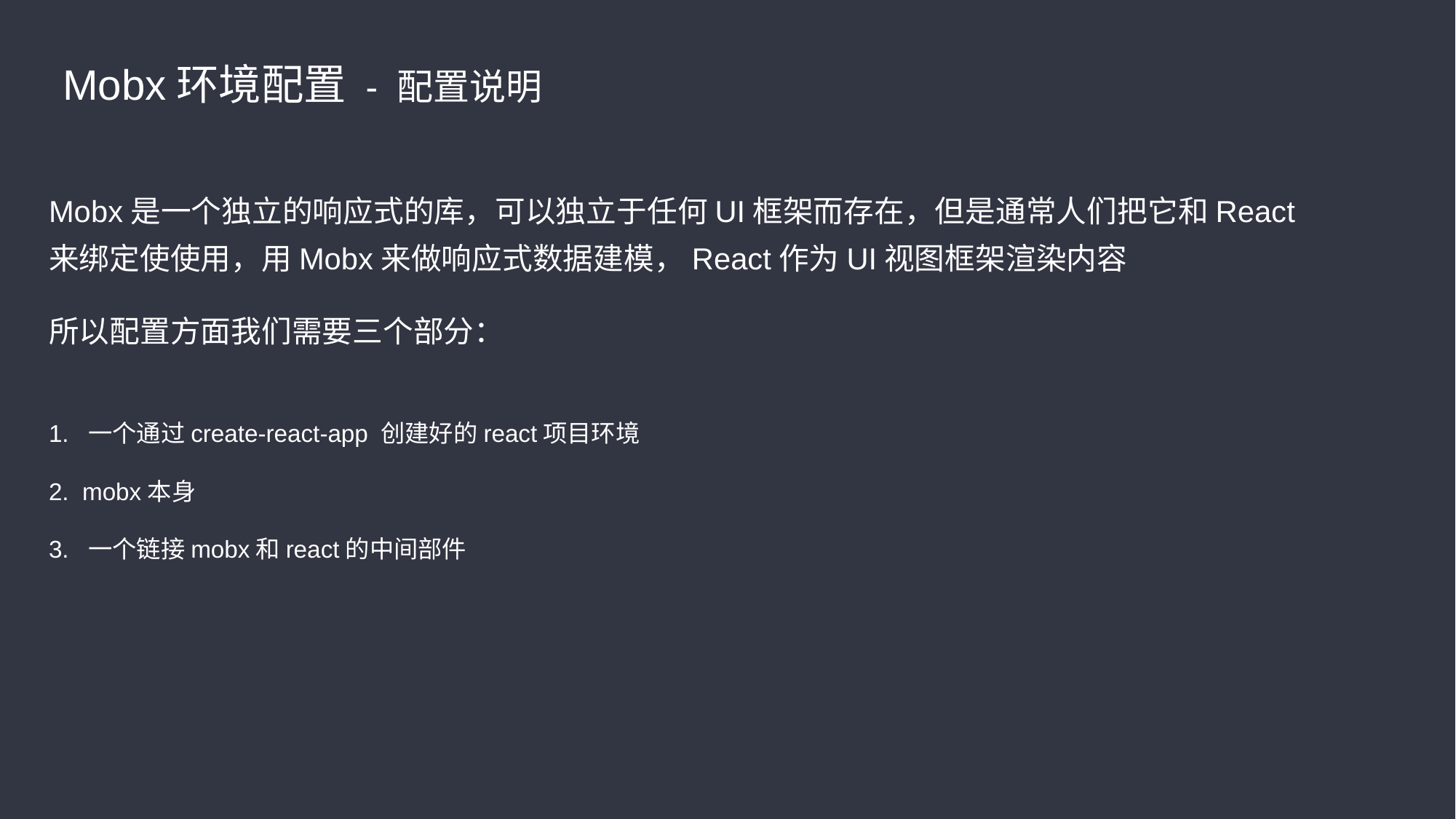

Mobx环境配置 - 配置说明
Mobx是一个独立的响应式的库，可以独立于任何UI框架而存在，但是通常人们把它和React
来绑定使使用，用Mobx来做响应式数据建模，React作为UI视图框架渲染内容

所以配置方面我们需要三个部分：

1.  一个通过create-react-app 创建好的react项目环境

2.  mobx本身

3.  一个链接mobx和react的中间部件